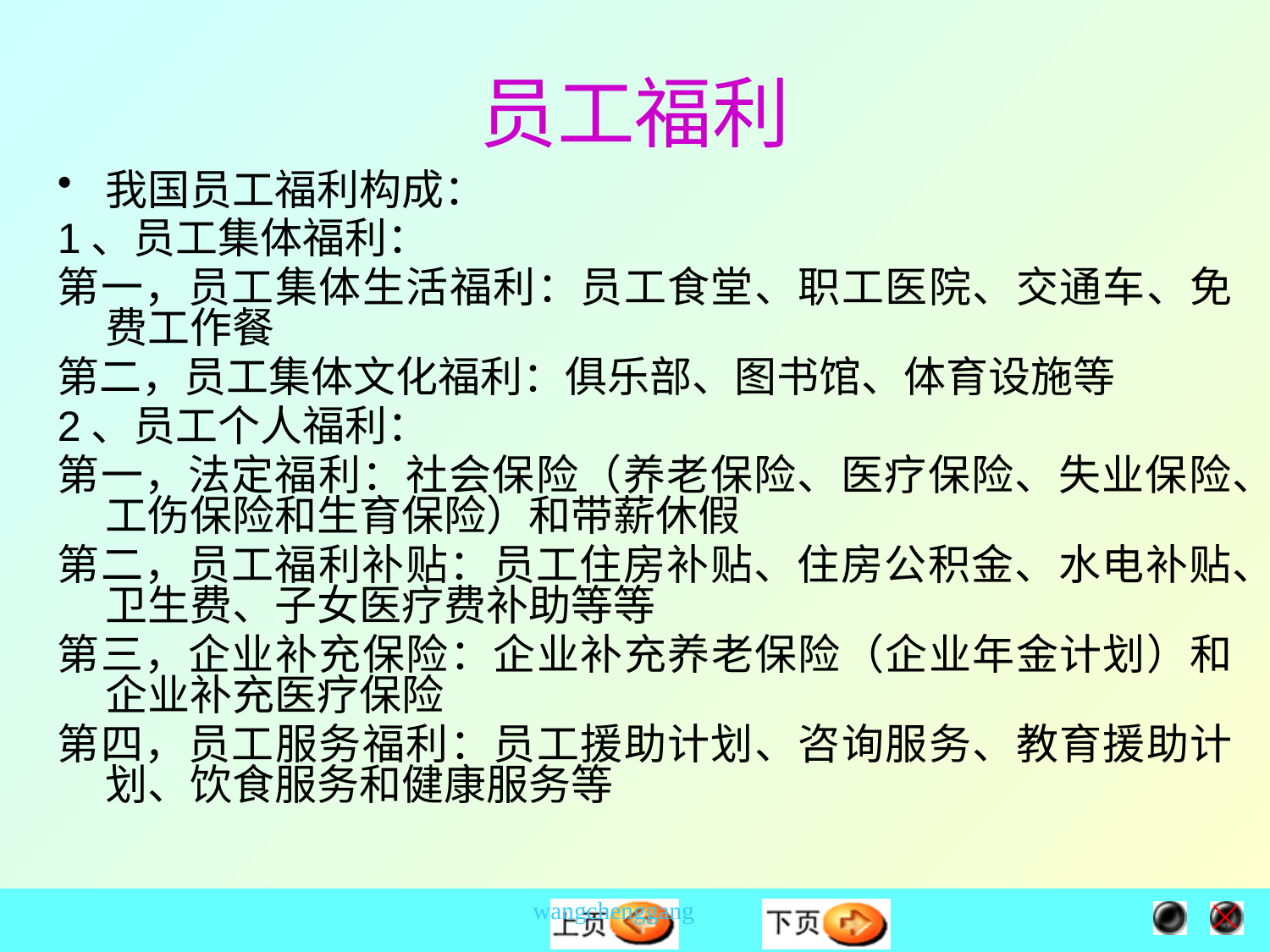

# 员工福利
我国员工福利构成：
1、员工集体福利：
第一，员工集体生活福利：员工食堂、职工医院、交通车、免费工作餐
第二，员工集体文化福利：俱乐部、图书馆、体育设施等
2、员工个人福利：
第一，法定福利：社会保险（养老保险、医疗保险、失业保险、工伤保险和生育保险）和带薪休假
第二，员工福利补贴：员工住房补贴、住房公积金、水电补贴、卫生费、子女医疗费补助等等
第三，企业补充保险：企业补充养老保险（企业年金计划）和企业补充医疗保险
第四，员工服务福利：员工援助计划、咨询服务、教育援助计划、饮食服务和健康服务等
wangchenggang